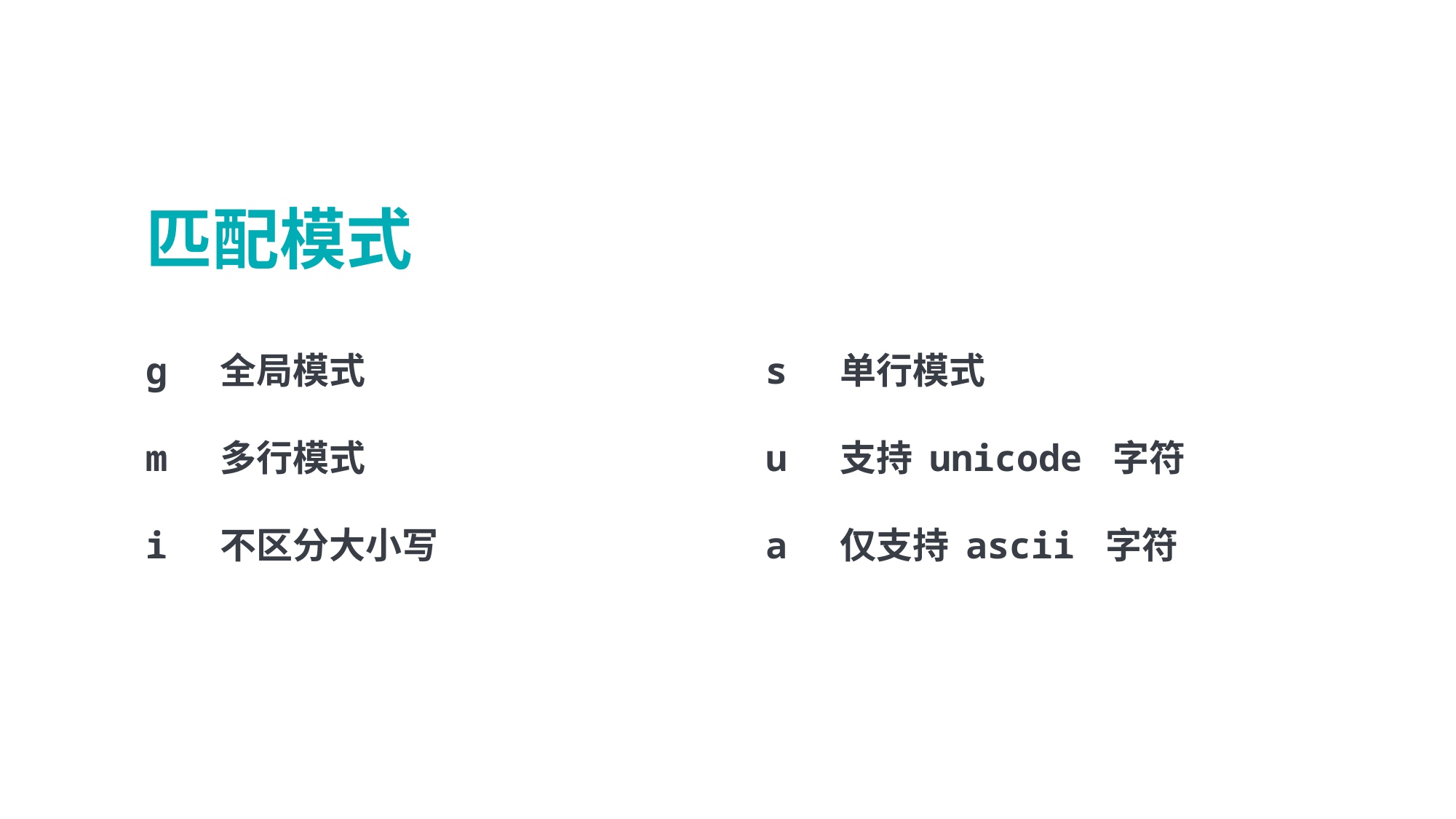

匹配模式
g  全局模式

m  多行模式

i  不区分大小写
s  单行模式

u  支持 unicode 字符

a  仅支持 ascii 字符